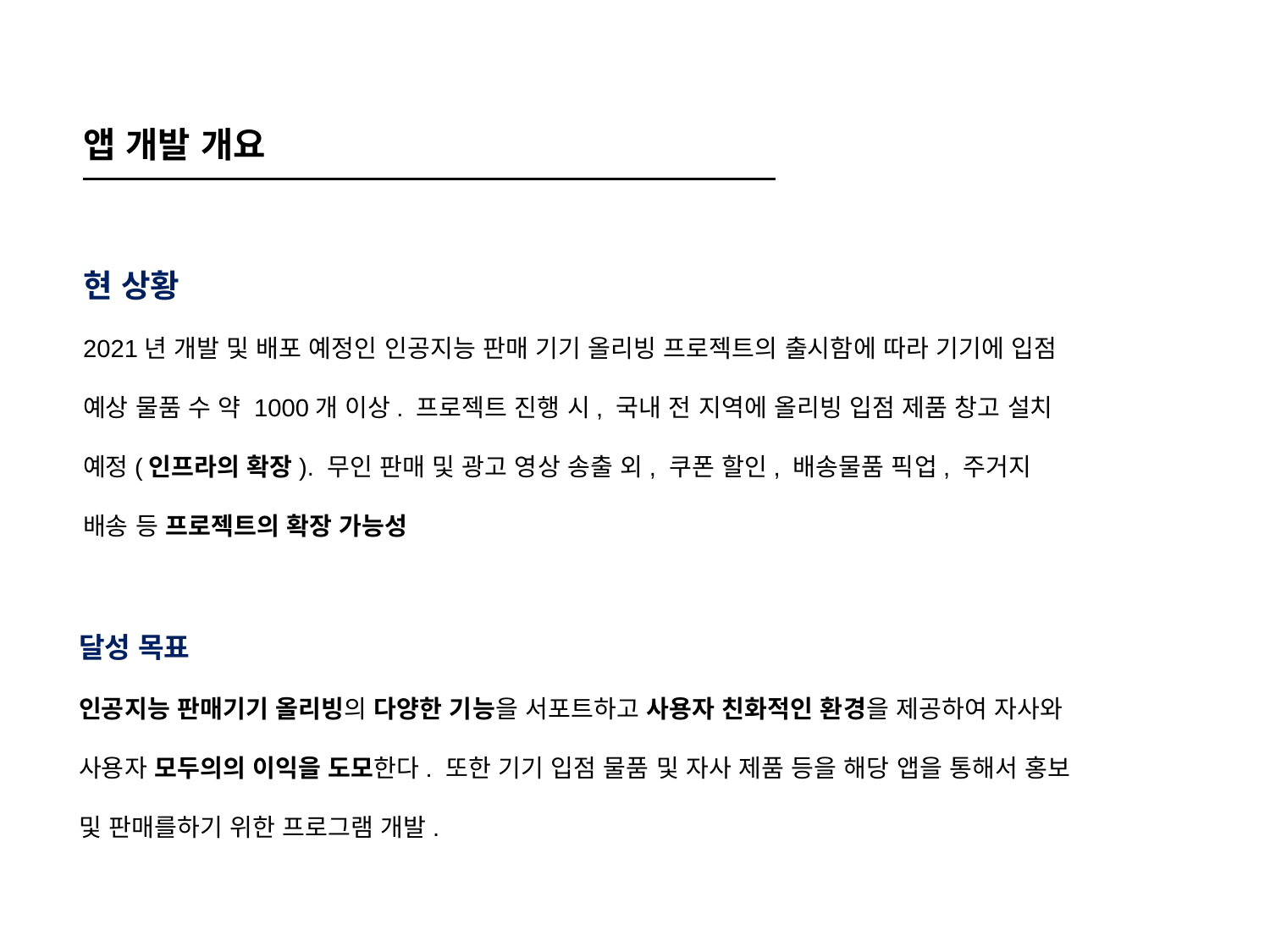

앱 개발 개요
현 상황
2021년 개발 및 배포 예정인 인공지능 판매 기기 올리빙 프로젝트의 출시함에 따라 기기에 입점 예상 물품 수 약 1000개 이상. 프로젝트 진행 시, 국내 전 지역에 올리빙 입점 제품 창고 설치 예정(인프라의 확장). 무인 판매 및 광고 영상 송출 외, 쿠폰 할인, 배송물품 픽업, 주거지 배송 등 프로젝트의 확장 가능성
달성 목표
인공지능 판매기기 올리빙의 다양한 기능을 서포트하고 사용자 친화적인 환경을 제공하여 자사와 사용자 모두의의 이익을 도모한다. 또한 기기 입점 물품 및 자사 제품 등을 해당 앱을 통해서 홍보 및 판매를하기 위한 프로그램 개발.